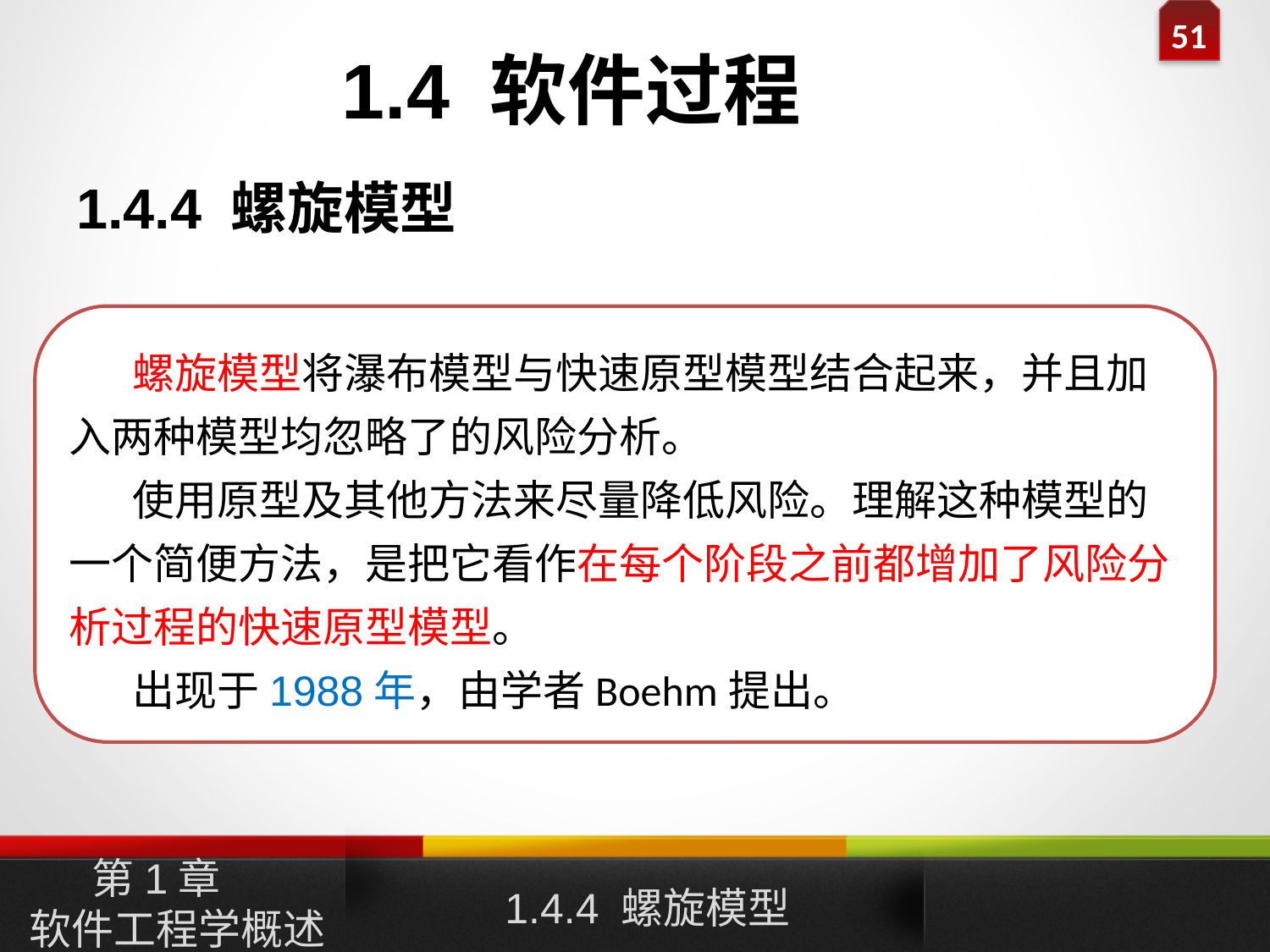

1.4 软件过程
1.4.4 螺旋模型
螺旋模型将瀑布模型与快速原型模型结合起来，并且加入两种模型均忽略了的风险分析。
使用原型及其他方法来尽量降低风险。理解这种模型的一个简便方法，是把它看作在每个阶段之前都增加了风险分析过程的快速原型模型。
出现于1988年，由学者Boehm提出。
1.4.4 螺旋模型